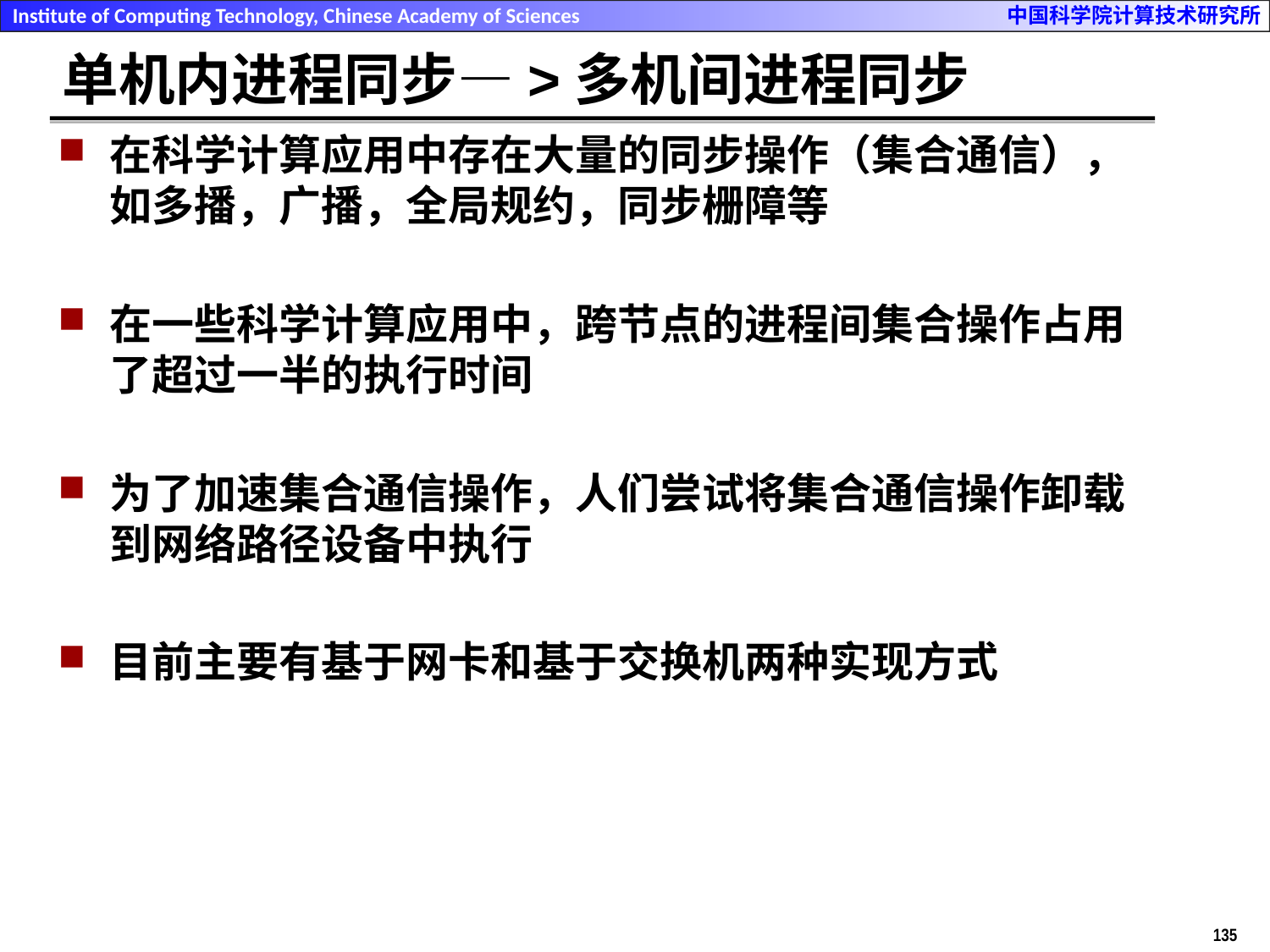

单机内进程同步—>多机间进程同步
在科学计算应用中存在大量的同步操作（集合通信），如多播，广播，全局规约，同步栅障等

在一些科学计算应用中，跨节点的进程间集合操作占用了超过一半的执行时间

为了加速集合通信操作，人们尝试将集合通信操作卸载到网络路径设备中执行

目前主要有基于网卡和基于交换机两种实现方式